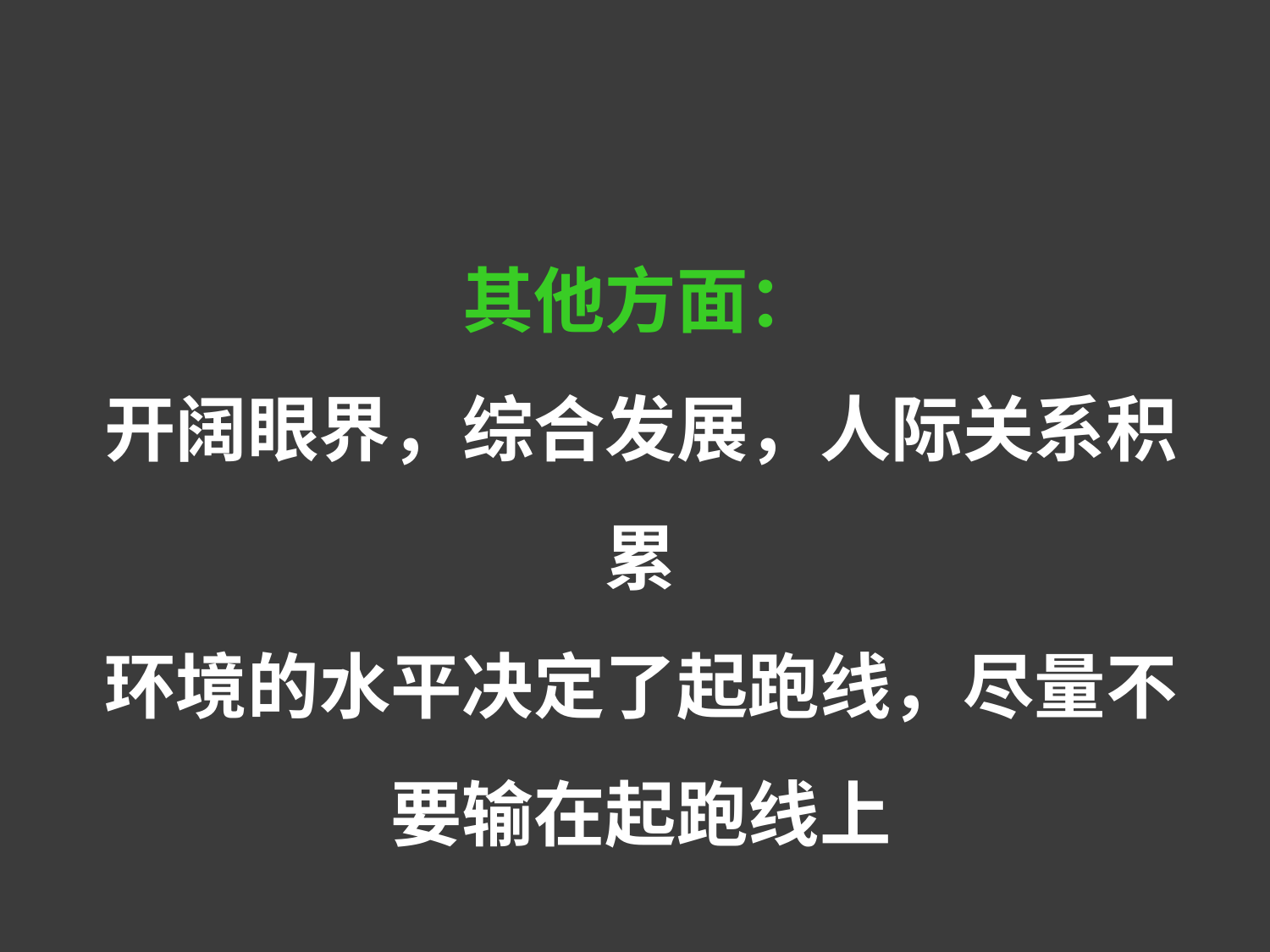

其他方面：
开阔眼界，综合发展，人际关系积累
环境的水平决定了起跑线，尽量不要输在起跑线上